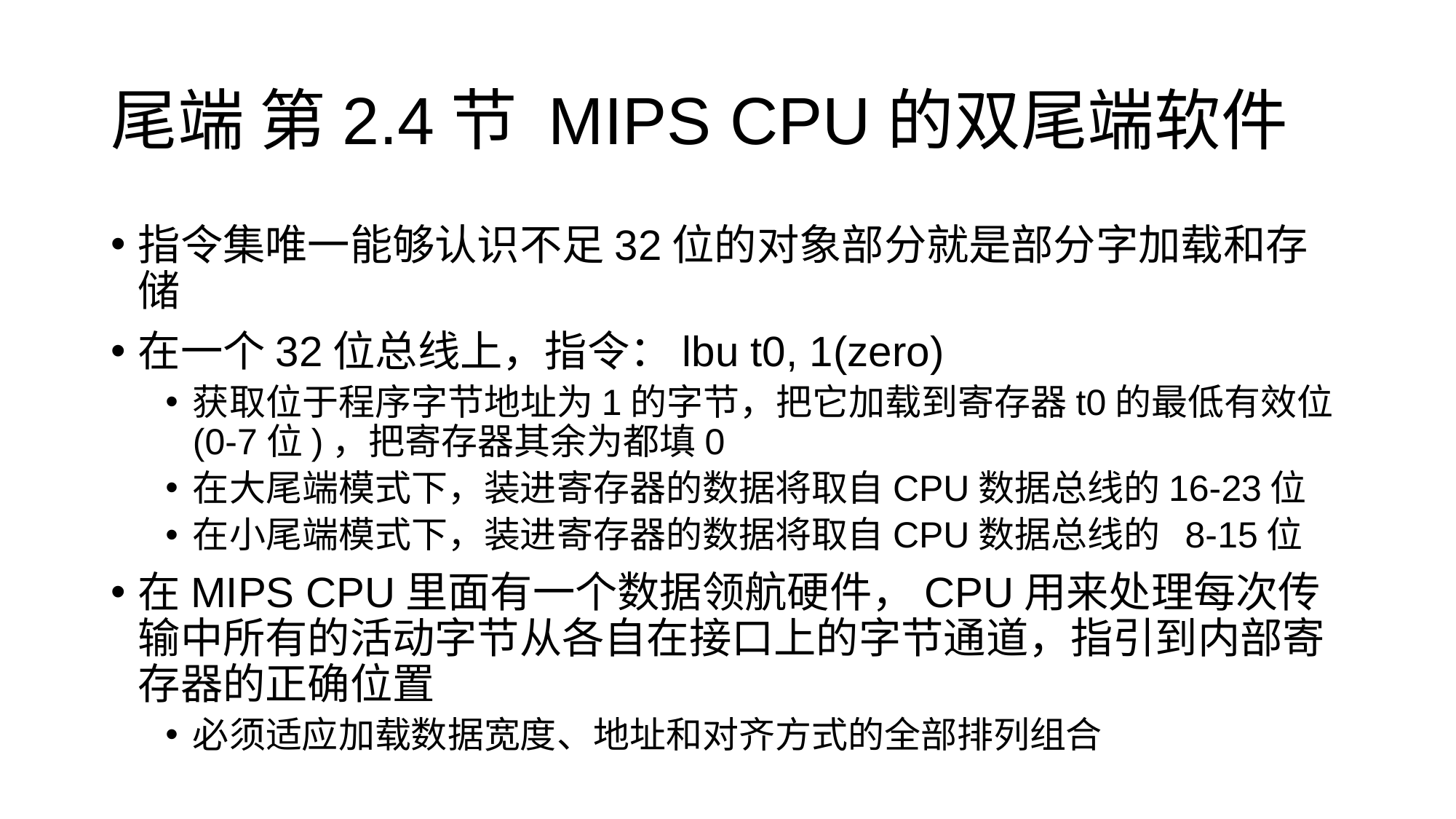

# 尾端 第2.4节 MIPS CPU的双尾端软件
指令集唯一能够认识不足32位的对象部分就是部分字加载和存储
在一个32位总线上，指令：lbu t0, 1(zero)
获取位于程序字节地址为1的字节，把它加载到寄存器t0的最低有效位(0-7位)，把寄存器其余为都填0
在大尾端模式下，装进寄存器的数据将取自CPU数据总线的16-23位
在小尾端模式下，装进寄存器的数据将取自CPU数据总线的  8-15位
在MIPS CPU里面有一个数据领航硬件，CPU用来处理每次传输中所有的活动字节从各自在接口上的字节通道，指引到内部寄存器的正确位置
必须适应加载数据宽度、地址和对齐方式的全部排列组合